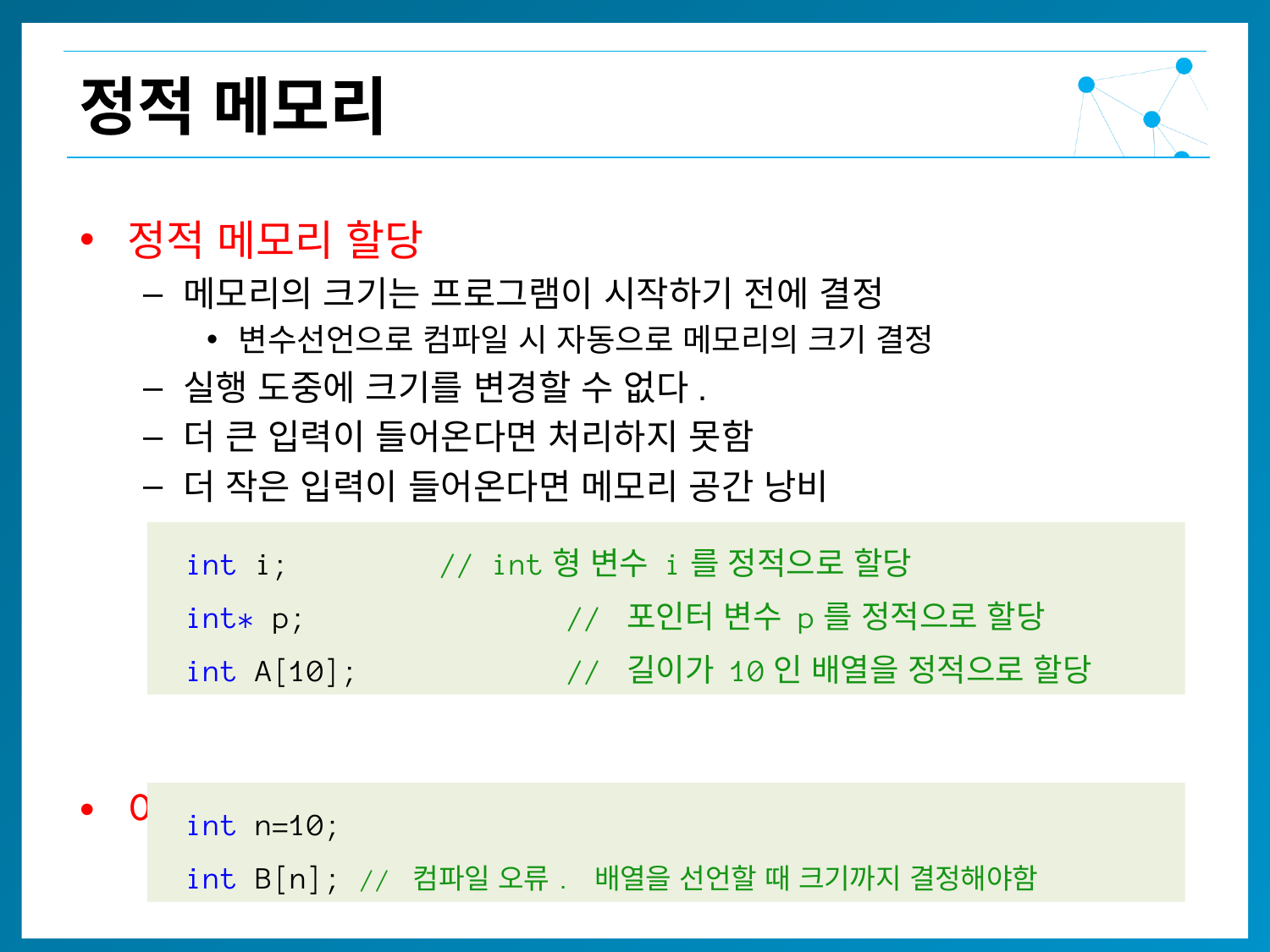

정적 메모리
정적 메모리 할당
메모리의 크기는 프로그램이 시작하기 전에 결정
변수선언으로 컴파일 시 자동으로 메모리의 크기 결정
실행 도중에 크기를 변경할 수 없다.
더 큰 입력이 들어온다면 처리하지 못함
더 작은 입력이 들어온다면 메모리 공간 낭비

이것이 가능한가?

int i; 		// int형 변수 i를 정적으로 할당
int* p; 		// 포인터 변수 p를 정적으로 할당
int A[10];		// 길이가 10인 배열을 정적으로 할당
int n=10;
int B[n]; // 컴파일 오류. 배열을 선언할 때 크기까지 결정해야함